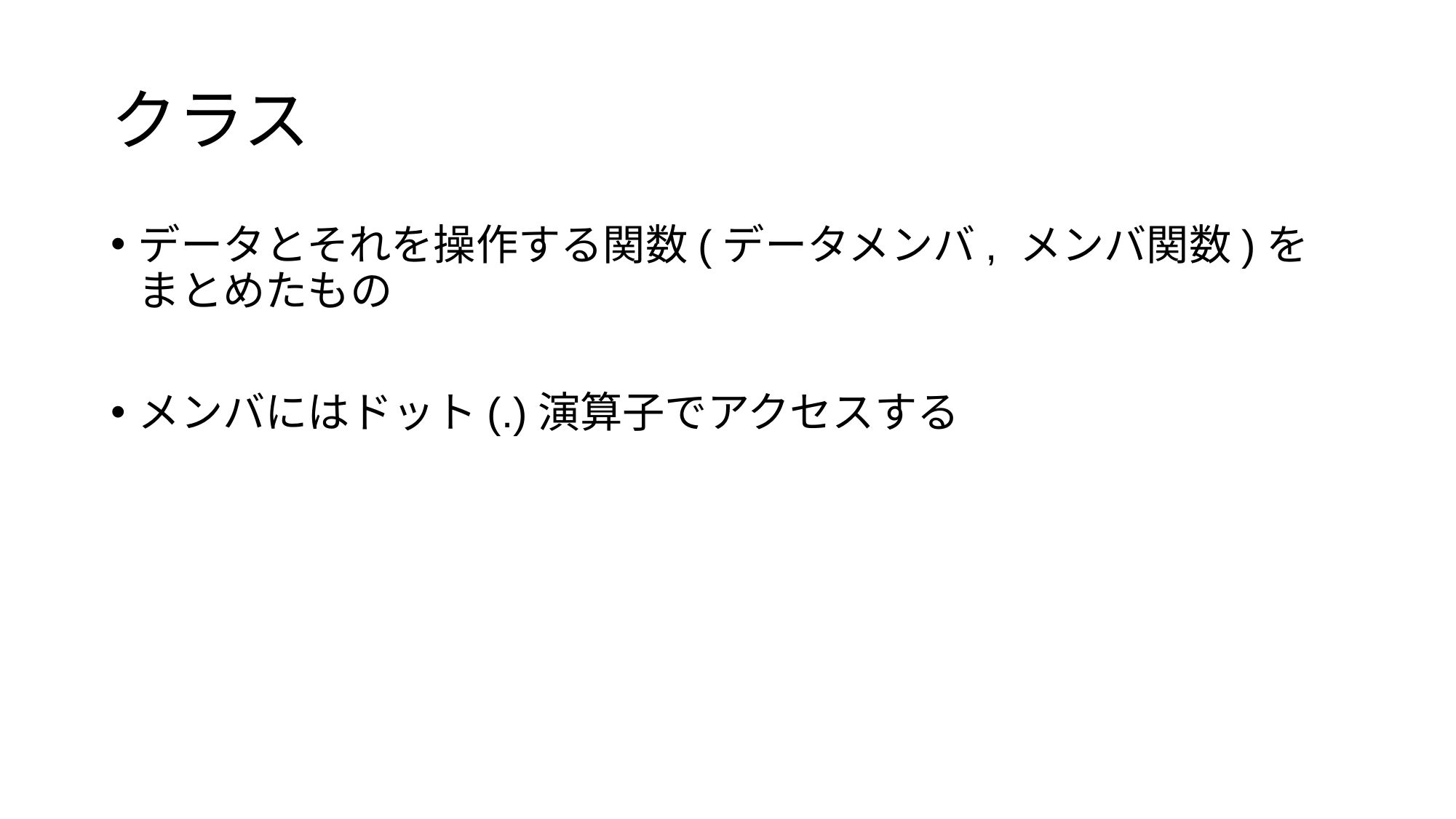

# クラス
データとそれを操作する関数(データメンバ, メンバ関数)をまとめたもの

メンバにはドット(.)演算子でアクセスする